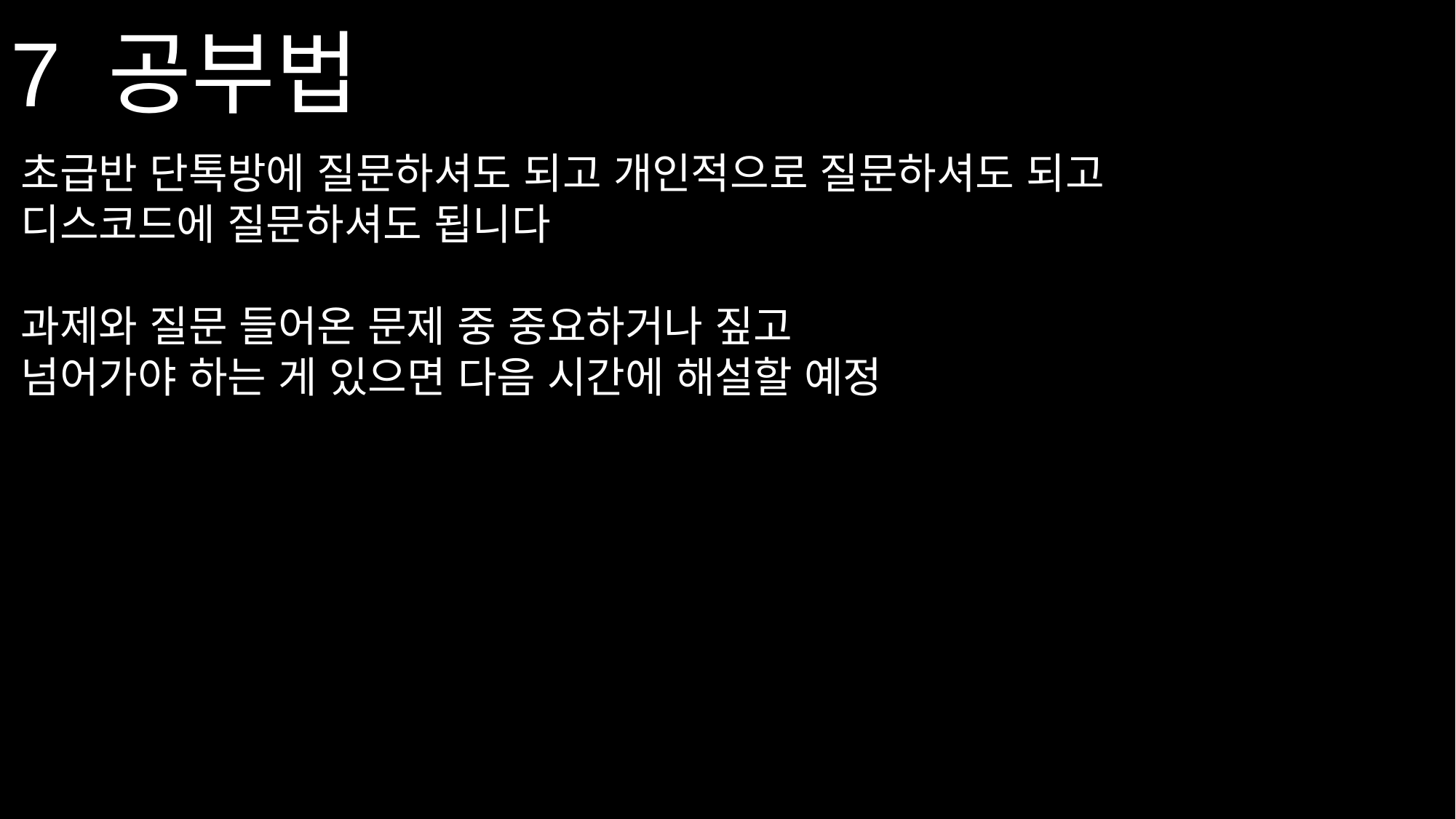

7 공부법
초급반 단톡방에 질문하셔도 되고 개인적으로 질문하셔도 되고
디스코드에 질문하셔도 됩니다

과제와 질문 들어온 문제 중 중요하거나 짚고
넘어가야 하는 게 있으면 다음 시간에 해설할 예정